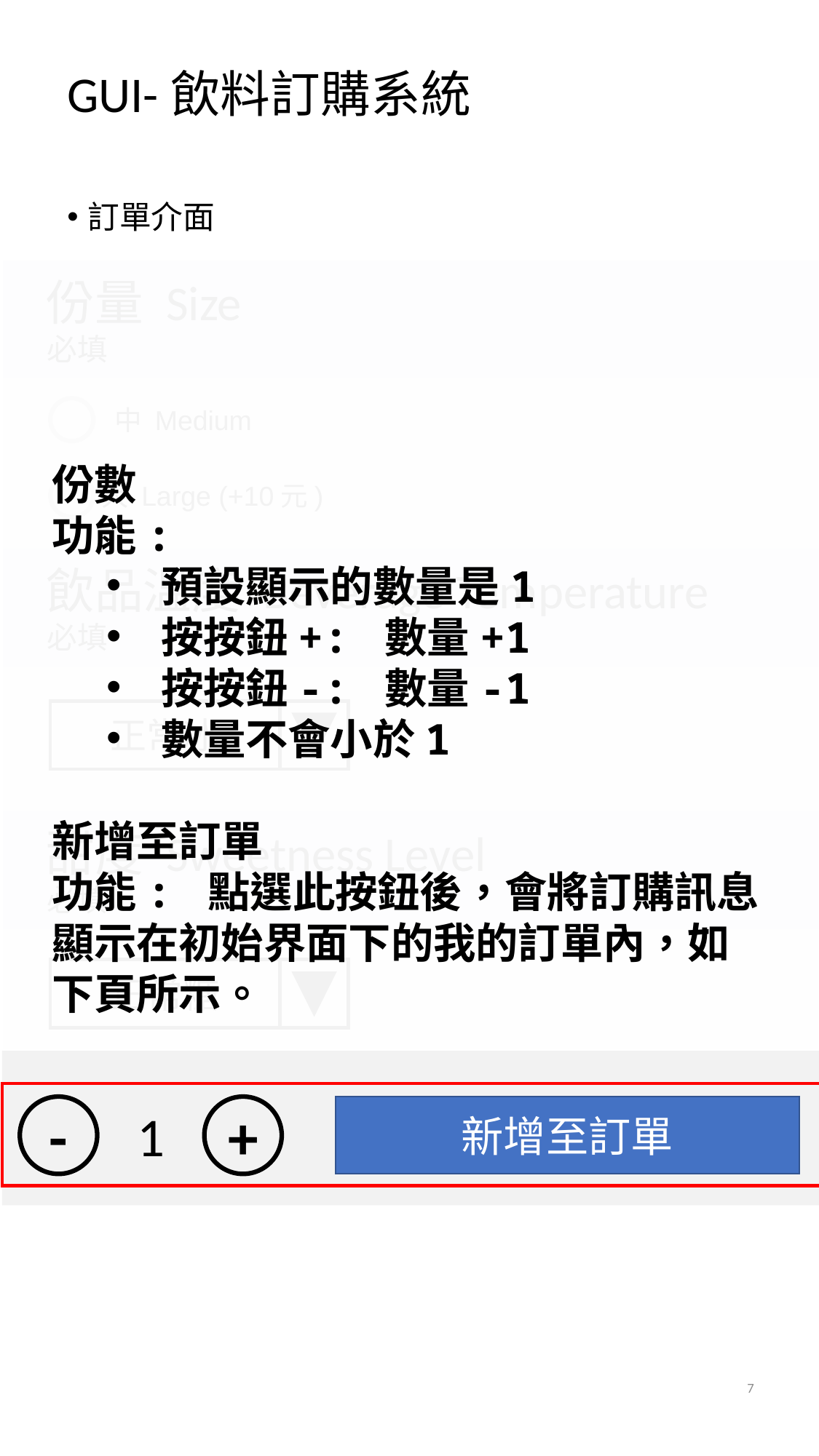

# GUI-飲料訂購系統
訂單介面

  份量 Size
    必填

中 Medium

份數
功能:
預設顯示的數量是1
按按鈕+: 數量+1
按按鈕-: 數量-1
數量不會小於1

新增至訂單
功能: 點選此按鈕後，會將訂購訊息顯示在初始界面下的我的訂單內，如下頁所示。
大 Large (+10元)

  飲品溫度 Beverage Temperature
    必填
正常冰

  甜度 Sweetness Level
    必填
正常糖

-
+
新增至訂單
1
7